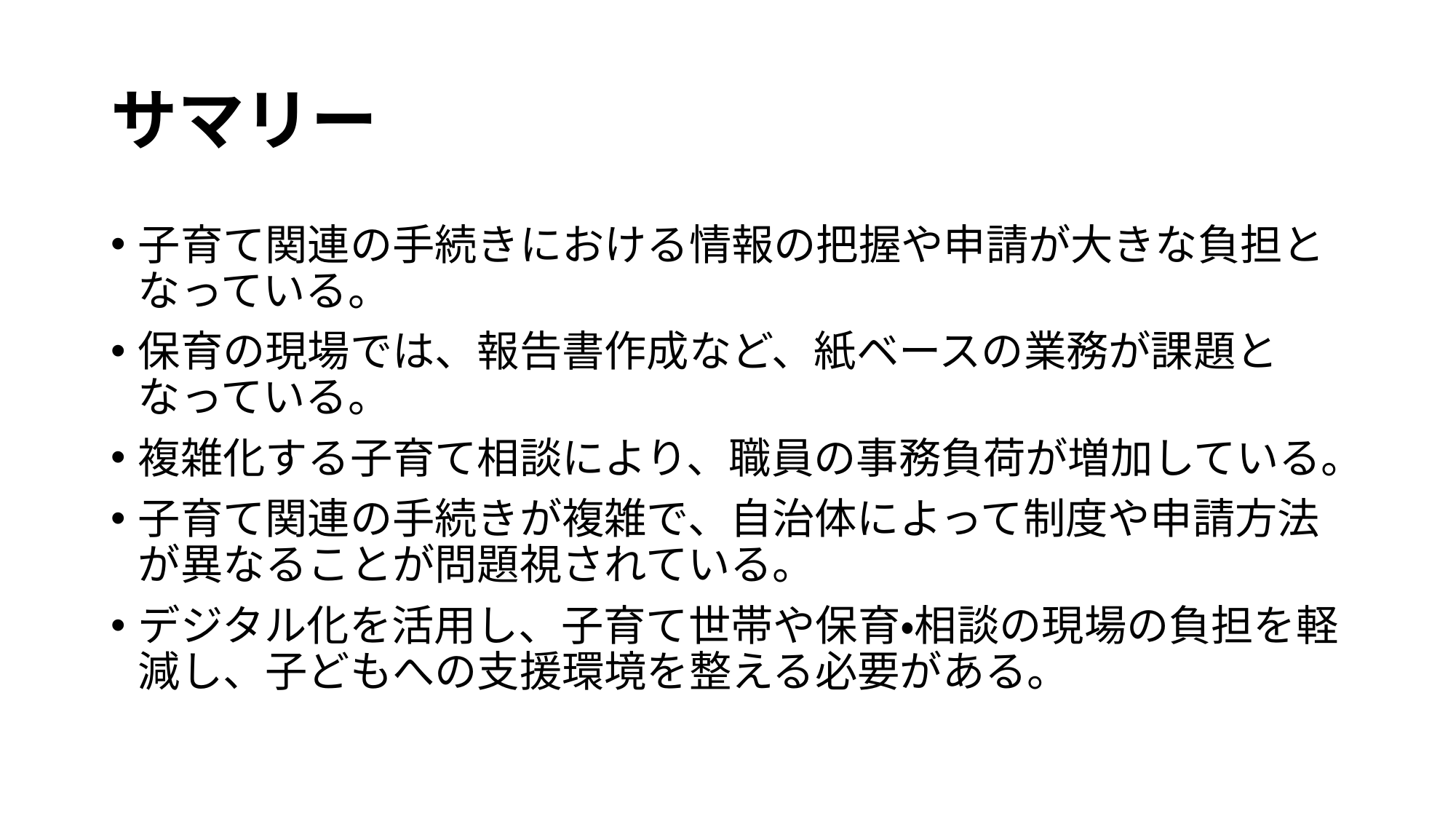

# サマリー
子育て関連の手続きにおける情報の把握や申請が大きな負担となっている。
保育の現場では、報告書作成など、紙ベースの業務が課題となっている。
複雑化する子育て相談により、職員の事務負荷が増加している。
子育て関連の手続きが複雑で、自治体によって制度や申請方法が異なることが問題視されている。
デジタル化を活用し、子育て世帯や保育・相談の現場の負担を軽減し、子どもへの支援環境を整える必要がある。